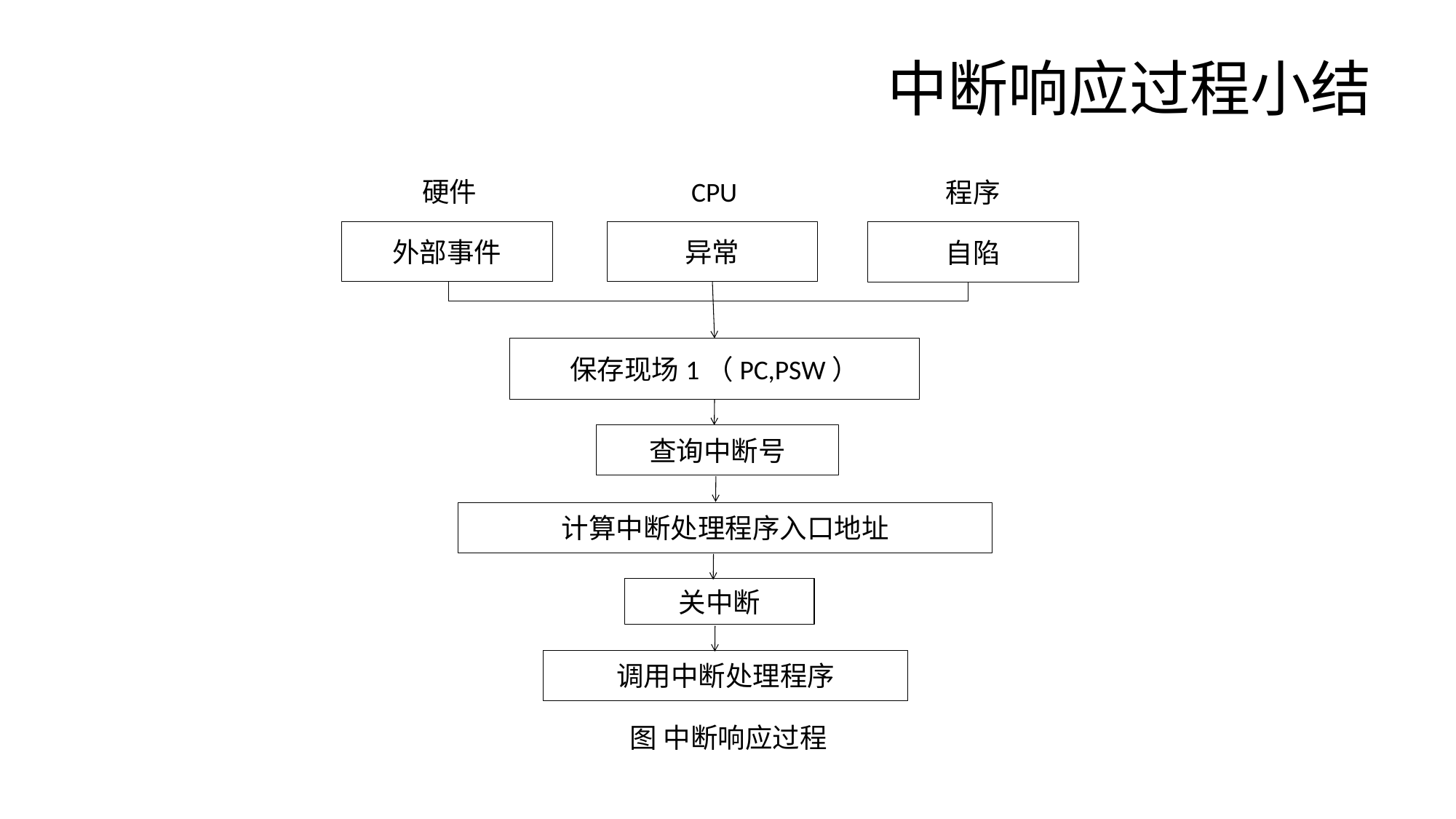

# 中断响应过程小结
CPU
硬件
程序
异常
外部事件
自陷

保存现场1（PC,PSW）
查询中断号
计算中断处理程序入口地址
关中断
调用中断处理程序
图 中断响应过程